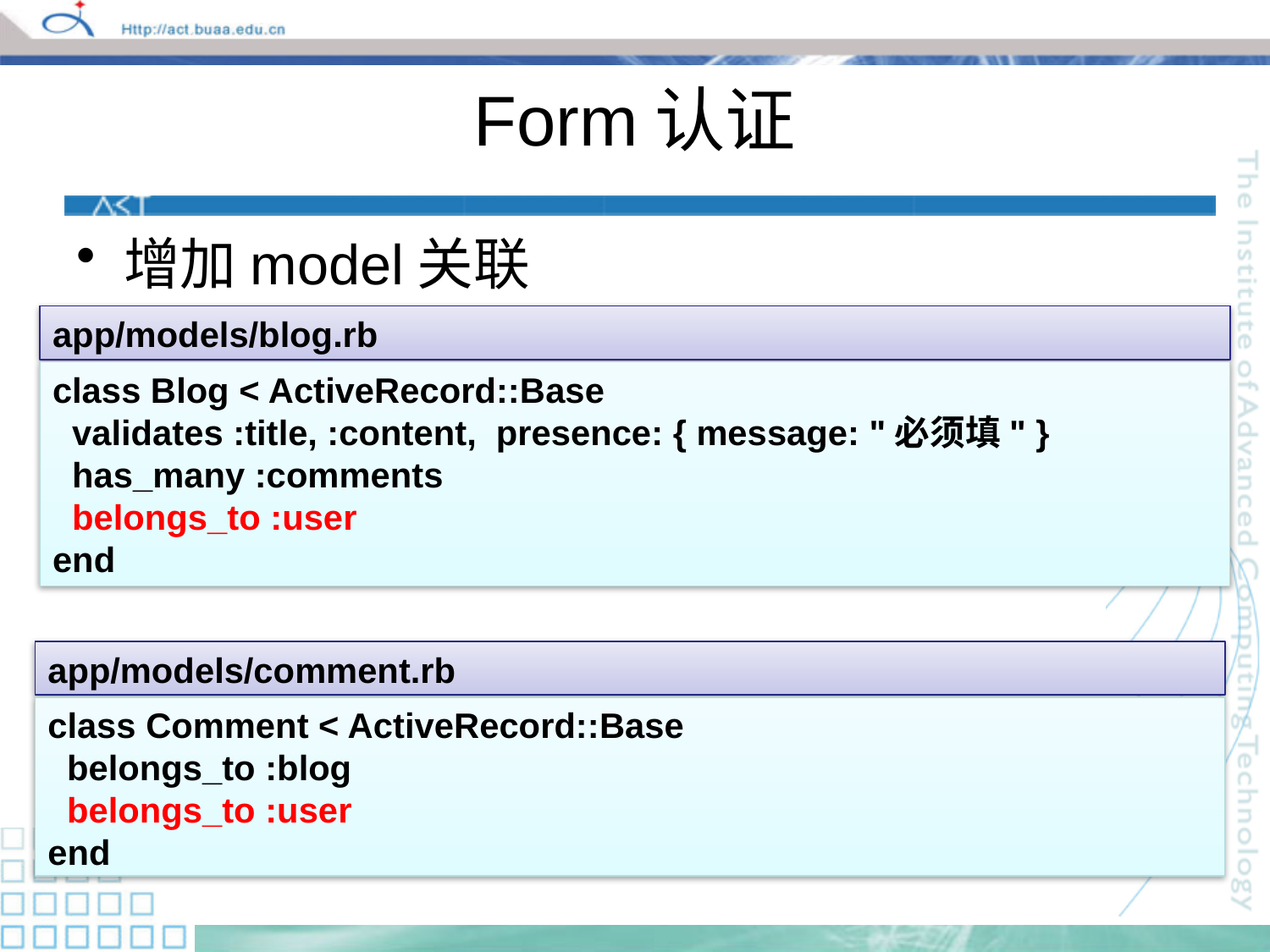

# Form认证
增加model关联
app/models/blog.rb
class Blog < ActiveRecord::Base
  validates :title, :content,  presence: { message: "必须填" }
  has_many :comments
  belongs_to :user
end
app/models/comment.rb
class Comment < ActiveRecord::Base
  belongs_to :blog
  belongs_to :user
end